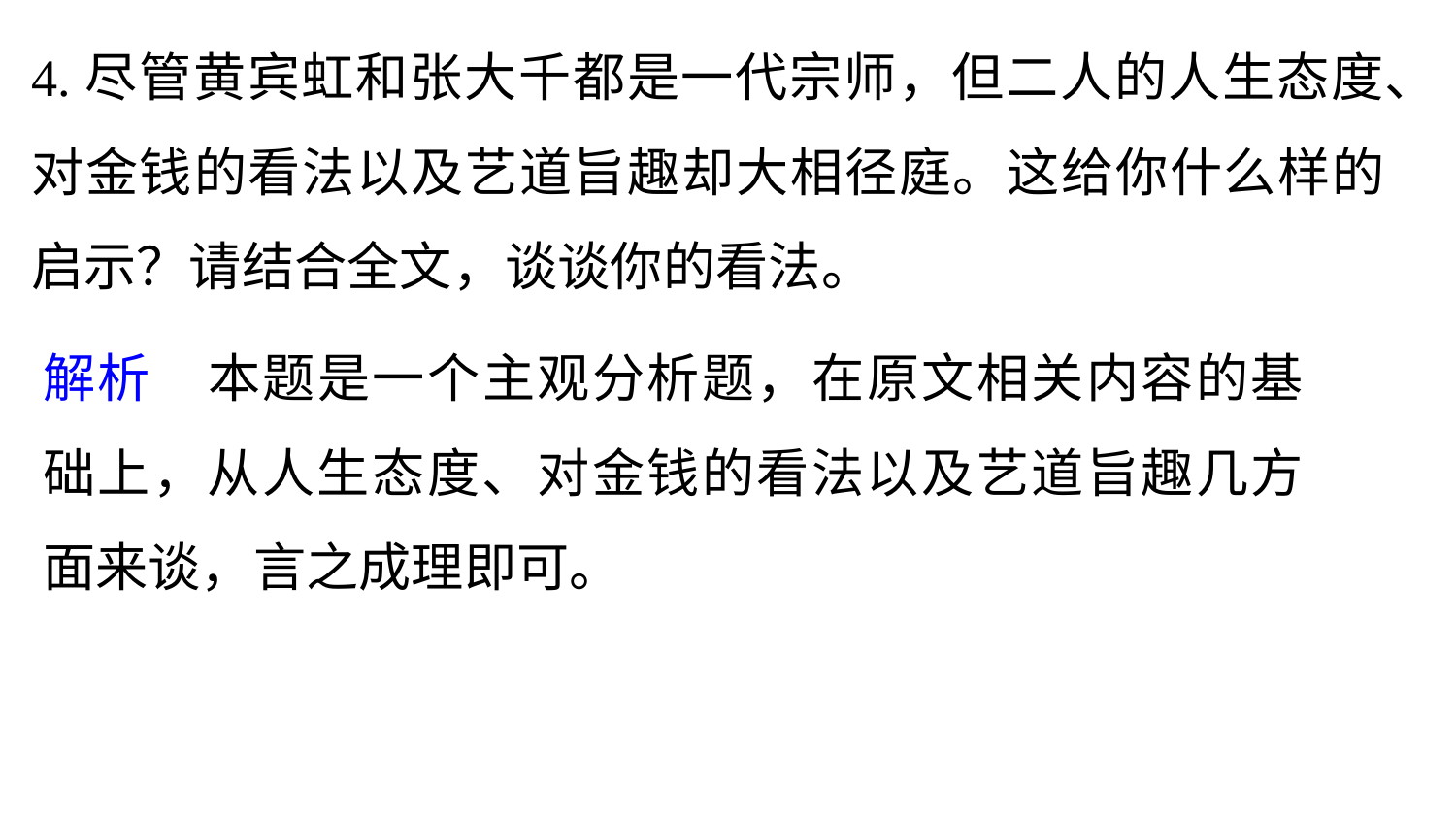

4.尽管黄宾虹和张大千都是一代宗师，但二人的人生态度、对金钱的看法以及艺道旨趣却大相径庭。这给你什么样的启示？请结合全文，谈谈你的看法。
解析　本题是一个主观分析题，在原文相关内容的基础上，从人生态度、对金钱的看法以及艺道旨趣几方面来谈，言之成理即可。